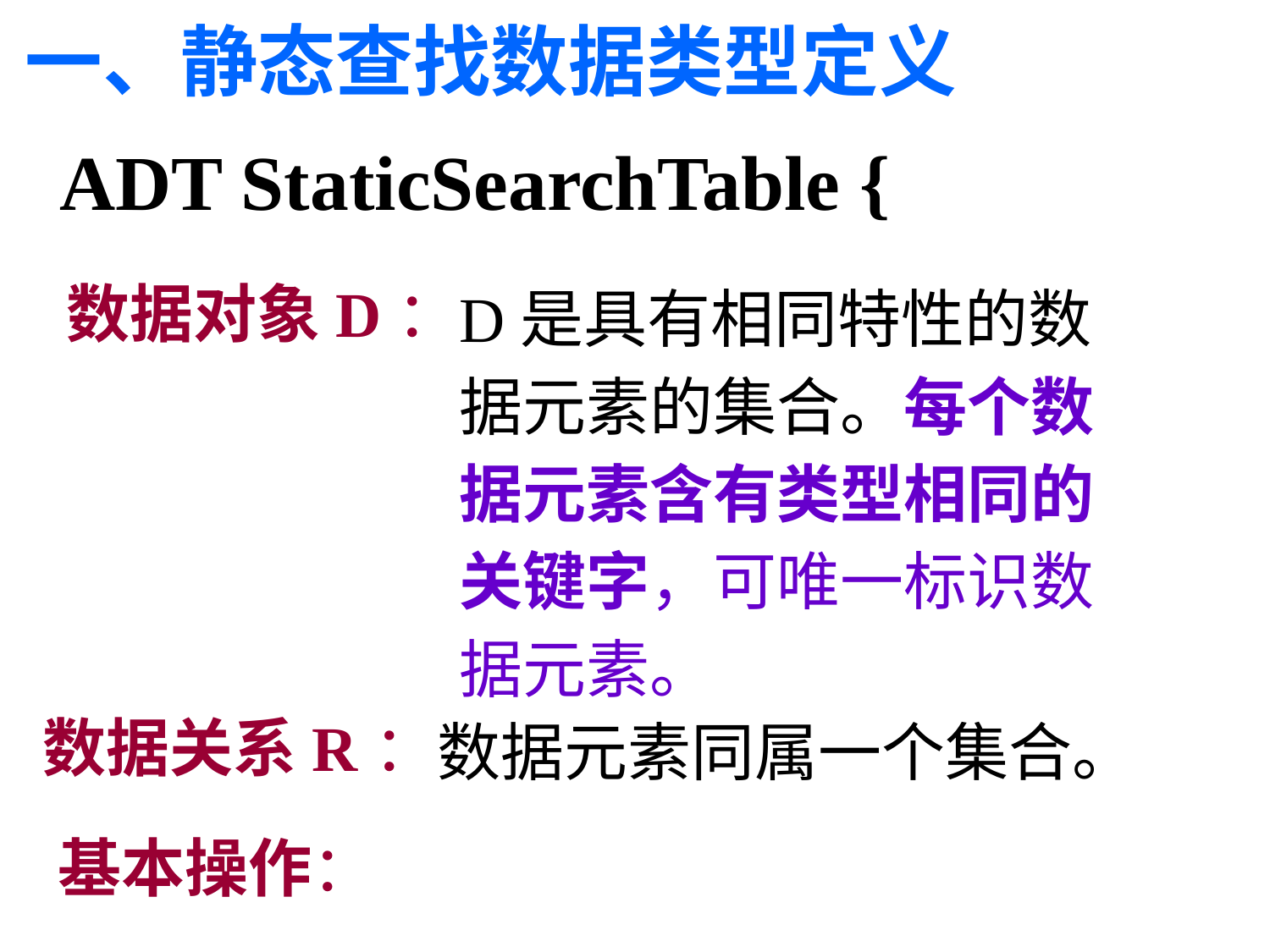

一、静态查找数据类型定义
ADT StaticSearchTable {
D是具有相同特性的数
据元素的集合。每个数
据元素含有类型相同的
关键字，可唯一标识数
据元素。
数据对象D：
数据关系R：
数据元素同属一个集合。
基本操作：